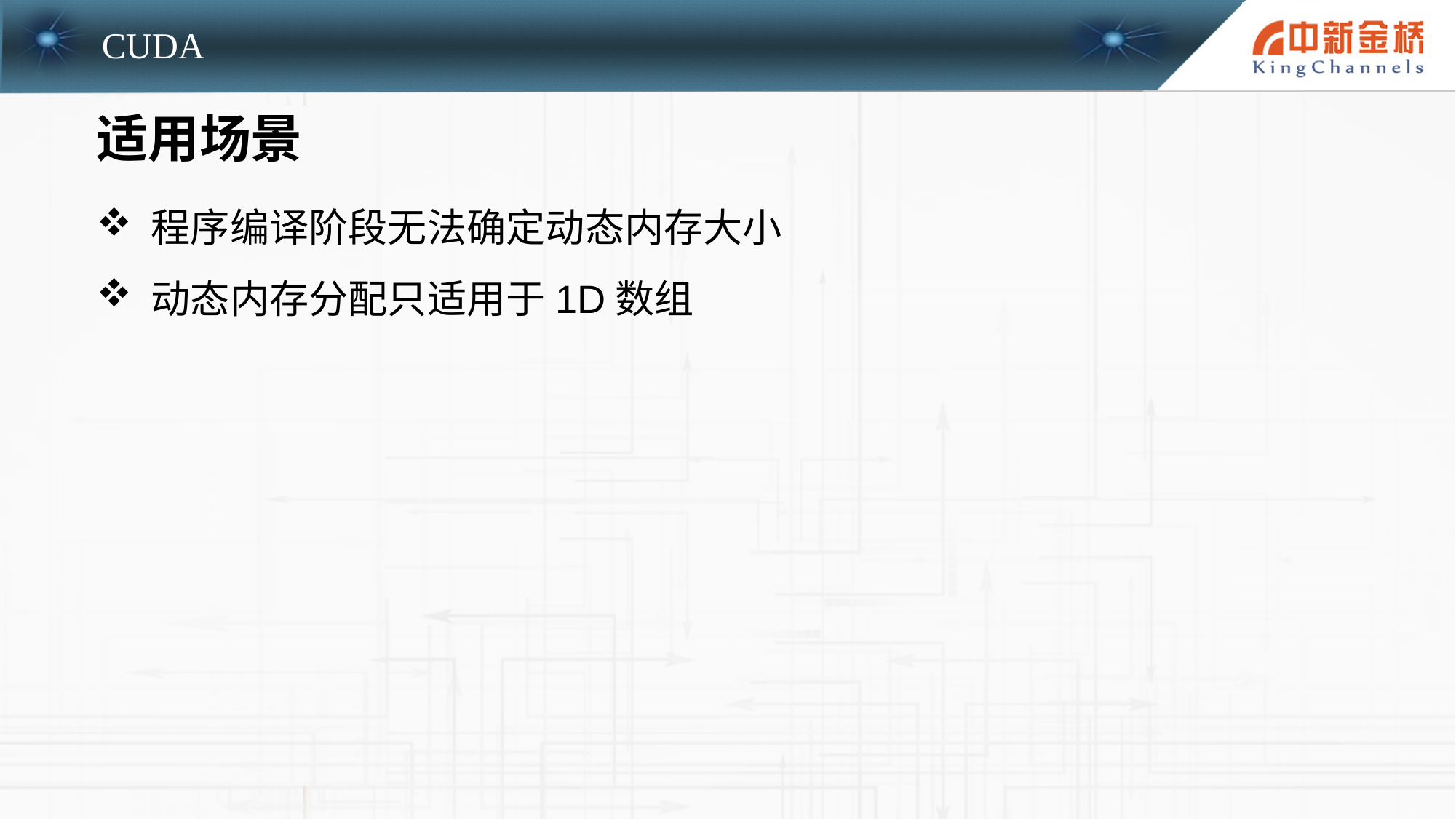

适用场景
程序编译阶段无法确定动态内存大小
动态内存分配只适用于1D数组